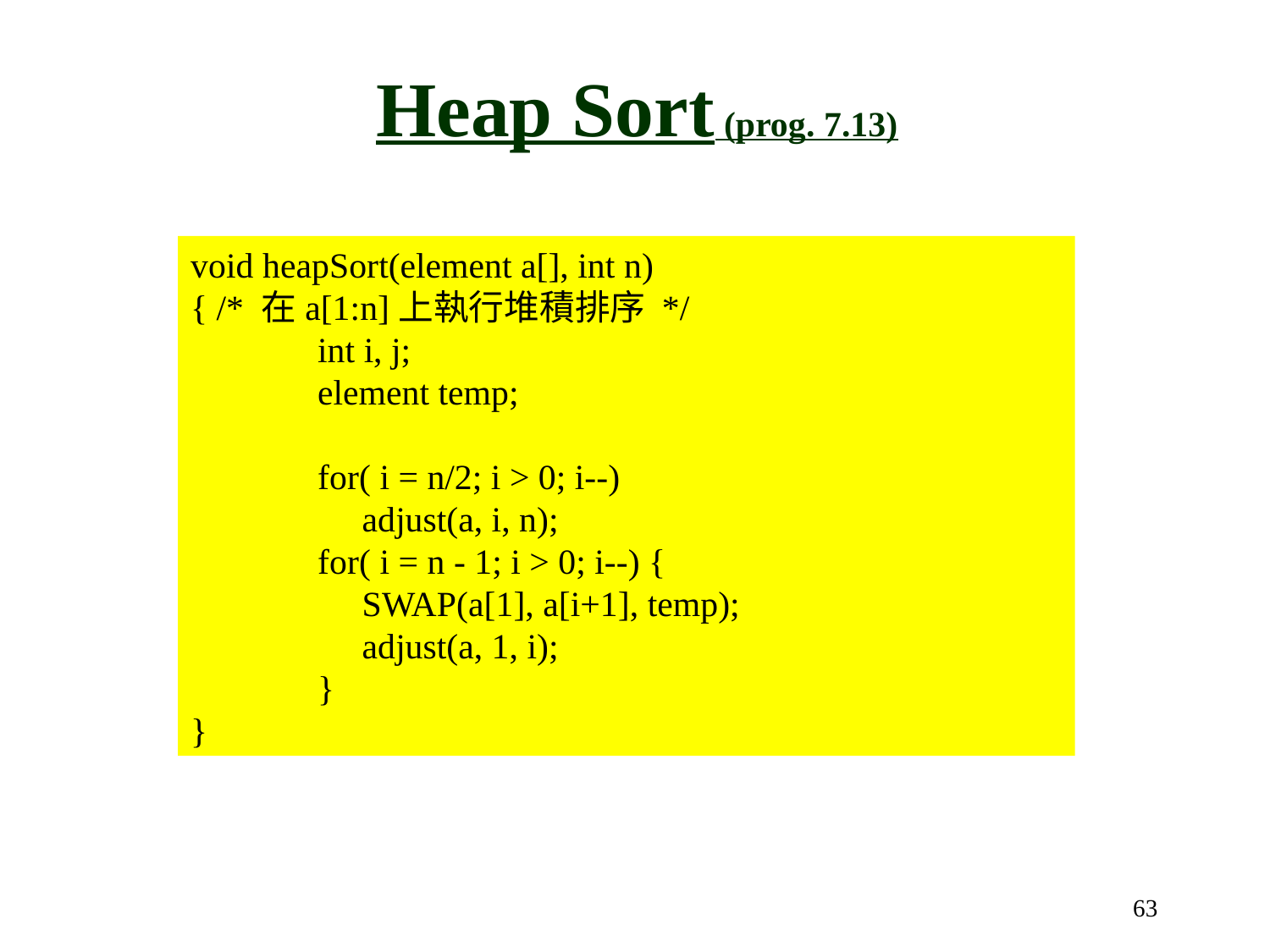

Heap Sort (prog. 7.13)
void heapSort(element a[], int n)
{ /* 在a[1:n]上執行堆積排序 */
	int i, j;
	element temp;

	for( i = n/2; i > 0; i--)
	     adjust(a, i, n);
	for( i = n - 1; i > 0; i--) {
	     SWAP(a[1], a[i+1], temp);
	     adjust(a, 1, i);
	}
}
63